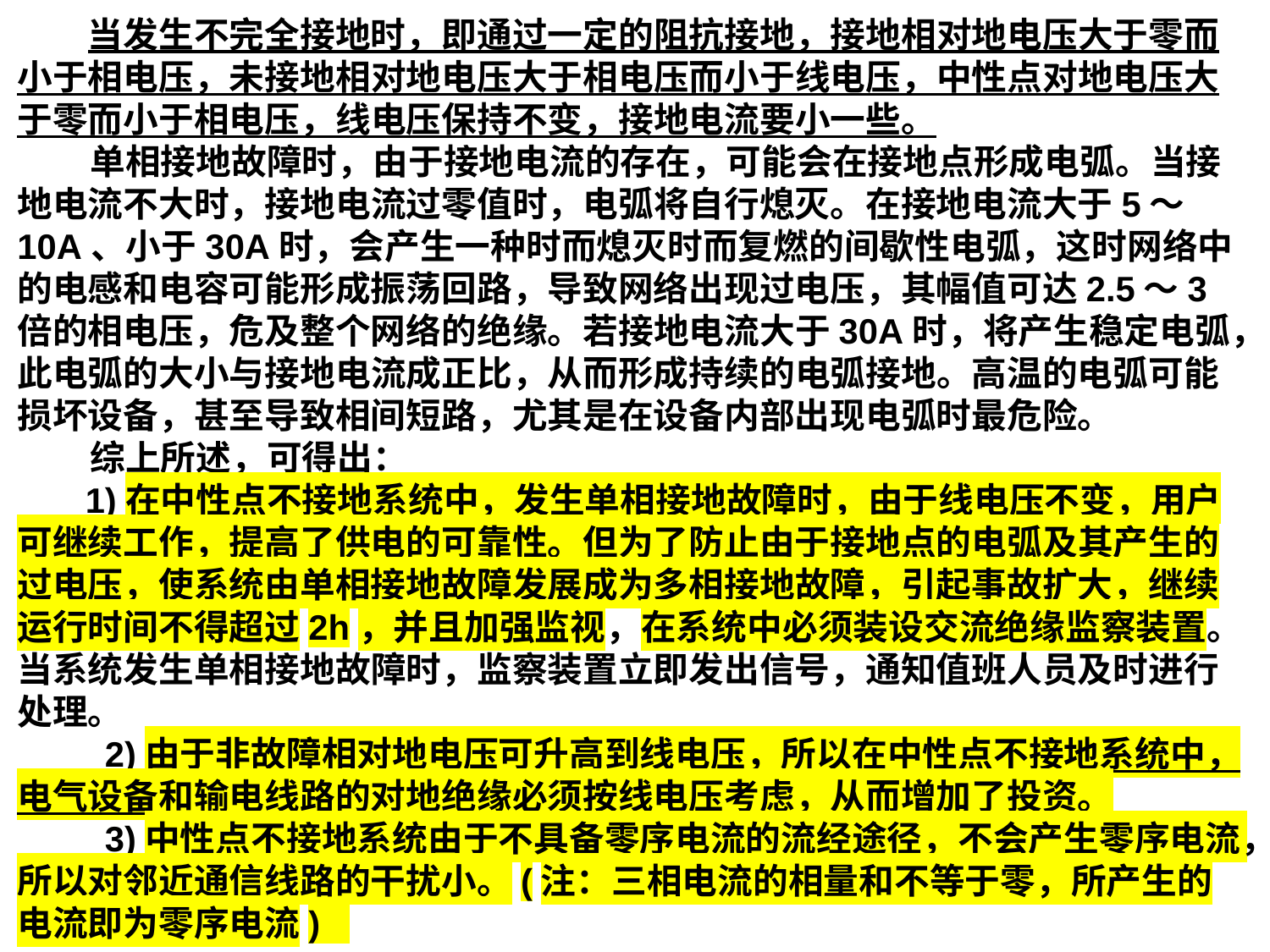

当发生不完全接地时，即通过一定的阻抗接地，接地相对地电压大于零而小于相电压，未接地相对地电压大于相电压而小于线电压，中性点对地电压大于零而小于相电压，线电压保持不变，接地电流要小一些。
        单相接地故障时，由于接地电流的存在，可能会在接地点形成电弧。当接地电流不大时，接地电流过零值时，电弧将自行熄灭。在接地电流大于5～10A、小于30A时，会产生一种时而熄灭时而复燃的间歇性电弧，这时网络中的电感和电容可能形成振荡回路，导致网络出现过电压，其幅值可达2.5～3倍的相电压，危及整个网络的绝缘。若接地电流大于30A时，将产生稳定电弧，此电弧的大小与接地电流成正比，从而形成持续的电弧接地。高温的电弧可能损坏设备，甚至导致相间短路，尤其是在设备内部出现电弧时最危险。
        综上所述，可得出：
       1)在中性点不接地系统中，发生单相接地故障时，由于线电压不变，用户可继续工作，提高了供电的可靠性。但为了防止由于接地点的电弧及其产生的过电压，使系统由单相接地故障发展成为多相接地故障，引起事故扩大，继续运行时间不得超过2h，并且加强监视，在系统中必须装设交流绝缘监察装置。当系统发生单相接地故障时，监察装置立即发出信号，通知值班人员及时进行处理。
         2)由于非故障相对地电压可升高到线电压，所以在中性点不接地系统中，电气设备和输电线路的对地绝缘必须按线电压考虑，从而增加了投资。
         3)中性点不接地系统由于不具备零序电流的流经途径，不会产生零序电流，所以对邻近通信线路的干扰小。(注：三相电流的相量和不等于零，所产生的电流即为零序电流)